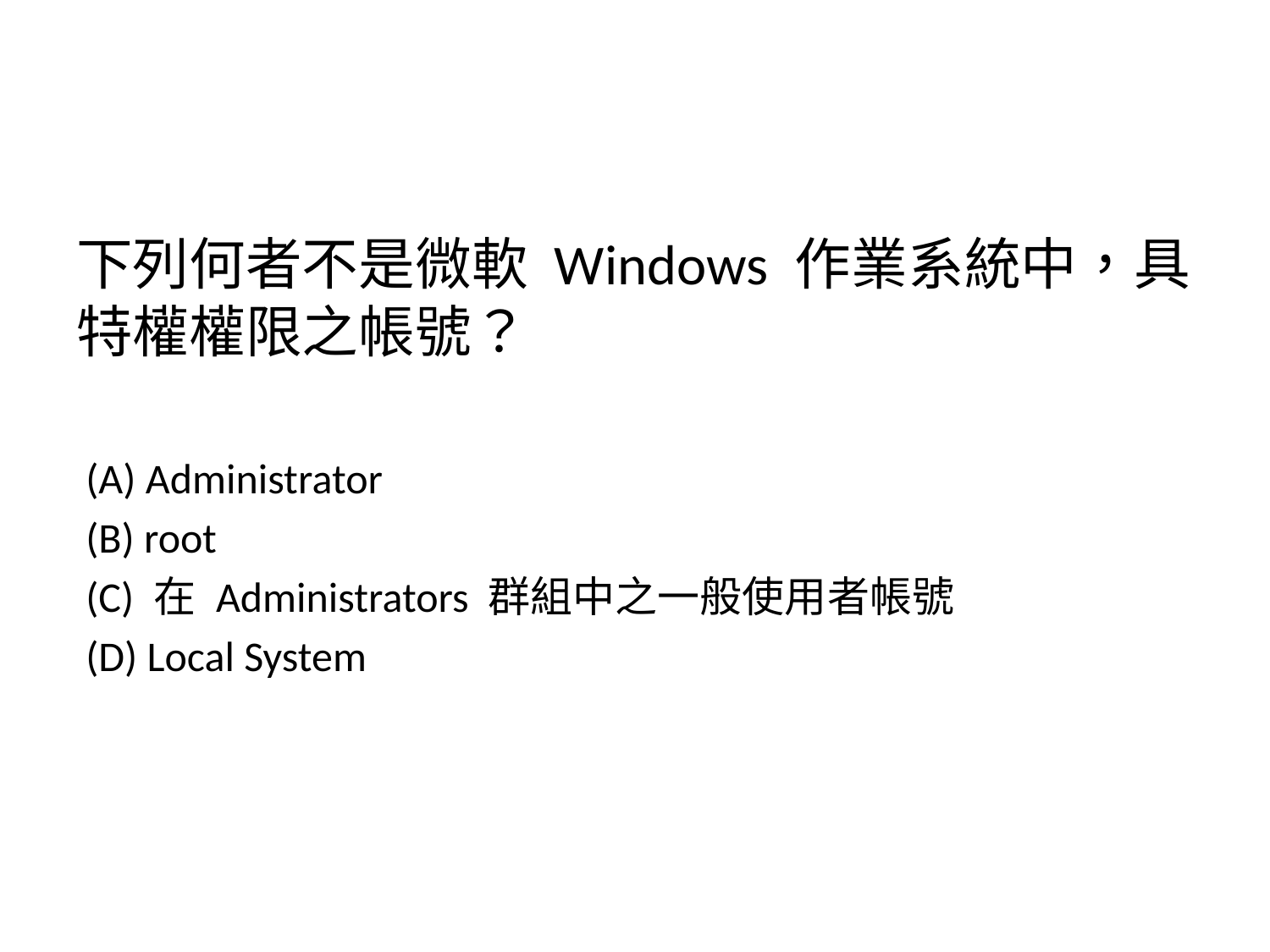

下列何者不是微軟 Windows 作業系統中，具特權權限之帳號？

 (A) Administrator
 (B) root
 (C) 在 Administrators 群組中之一般使用者帳號
 (D) Local System